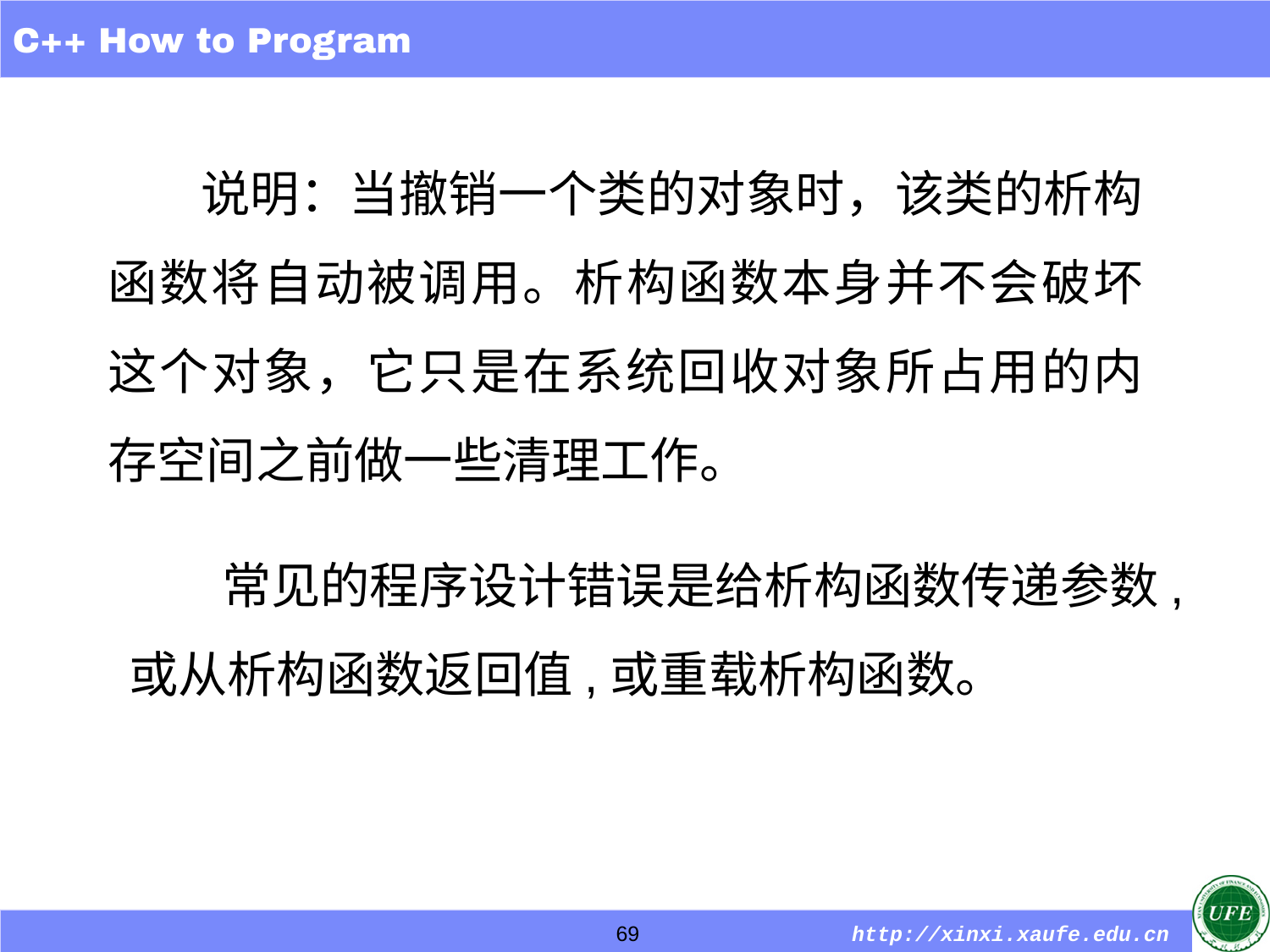

说明：当撤销一个类的对象时，该类的析构函数将自动被调用。析构函数本身并不会破坏这个对象，它只是在系统回收对象所占用的内存空间之前做一些清理工作。
常见的程序设计错误是给析构函数传递参数,或从析构函数返回值,或重载析构函数。
69